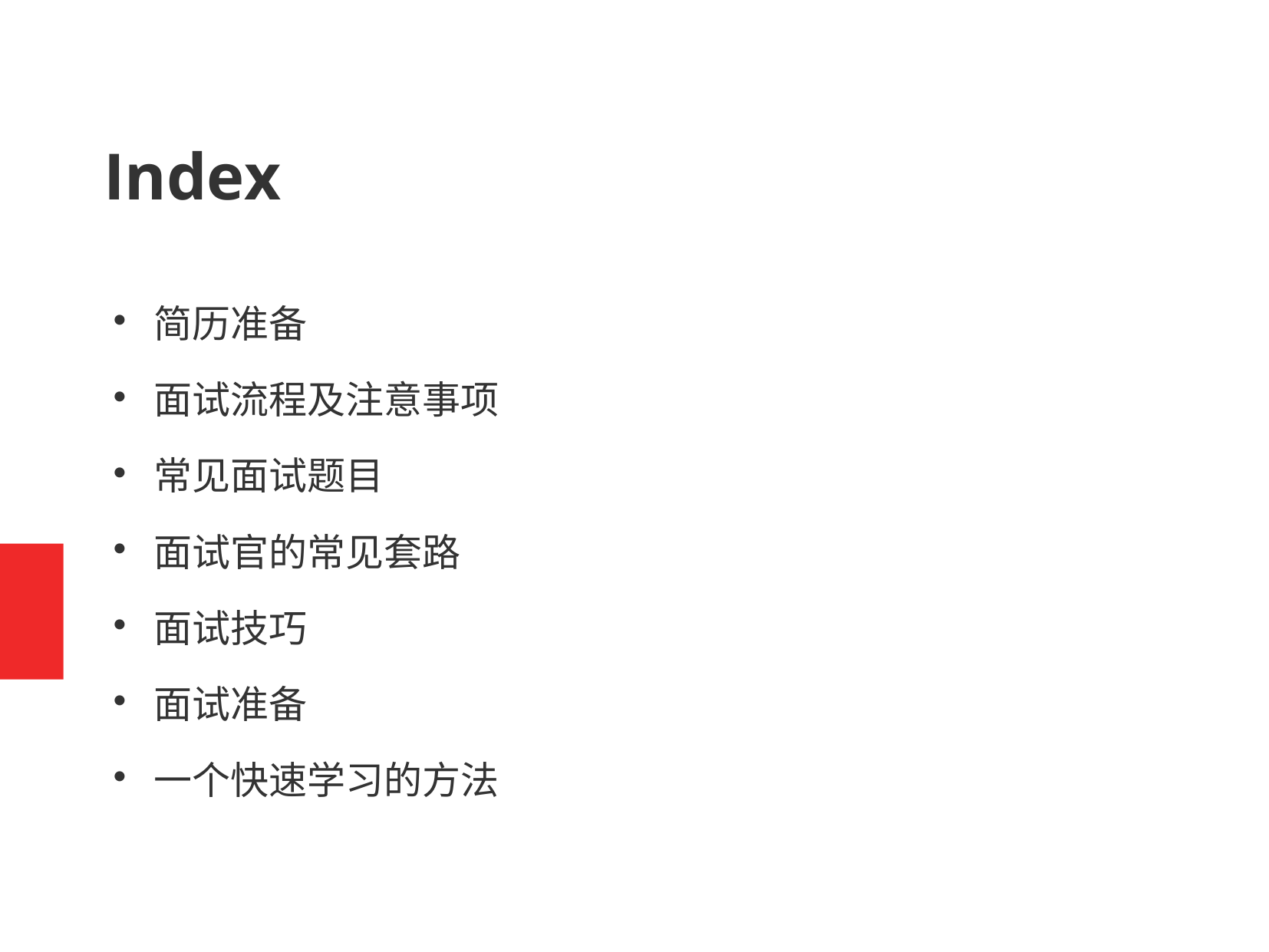

Index
简历准备
面试流程及注意事项
常见面试题目
面试官的常见套路
面试技巧
面试准备
一个快速学习的方法